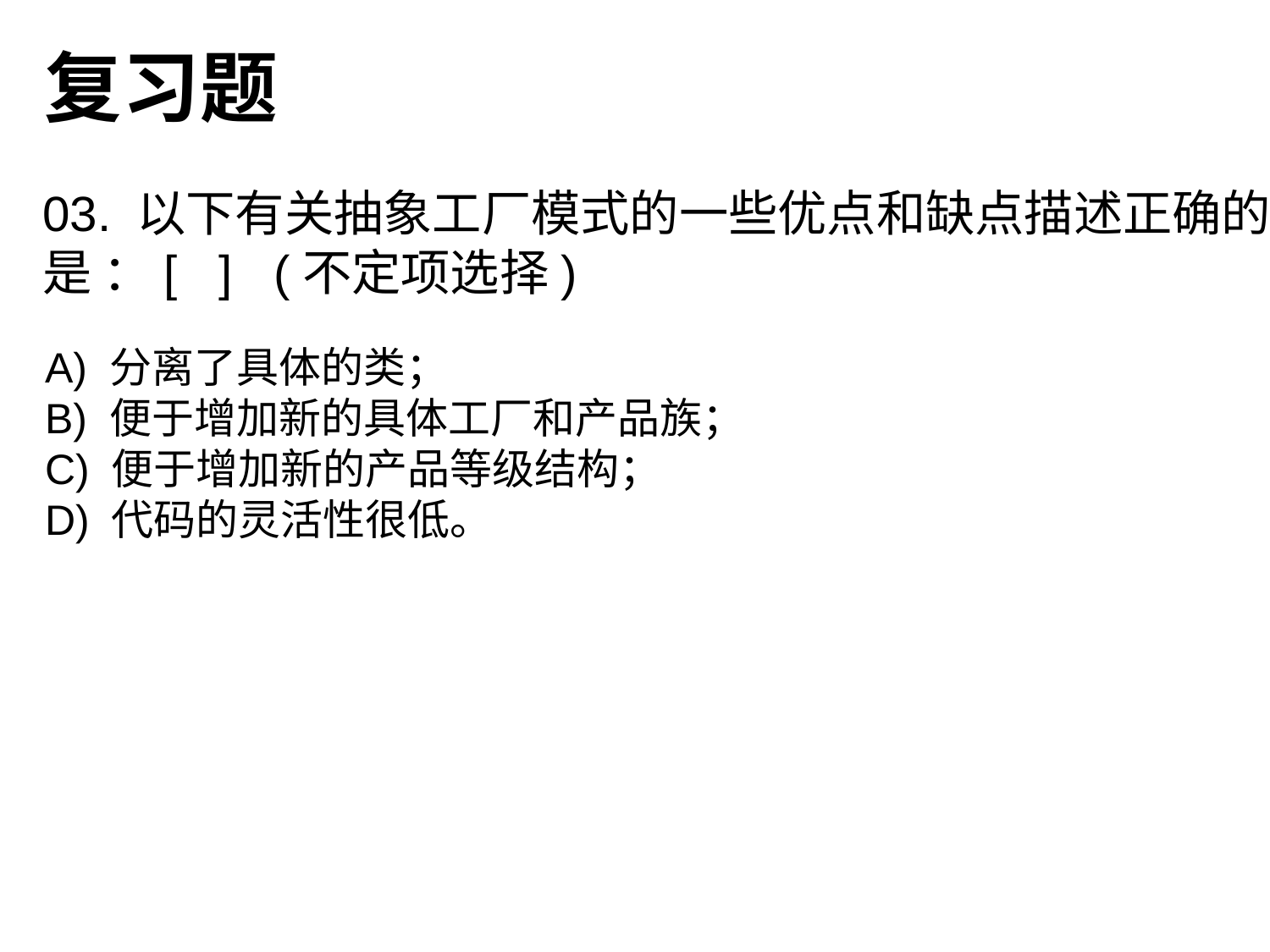

复习题
03. 以下有关抽象工厂模式的一些优点和缺点描述正确的是 ：[   ]   (不定项选择)
A) 分离了具体的类；
B) 便于增加新的具体工厂和产品族；
C) 便于增加新的产品等级结构；
D) 代码的灵活性很低。